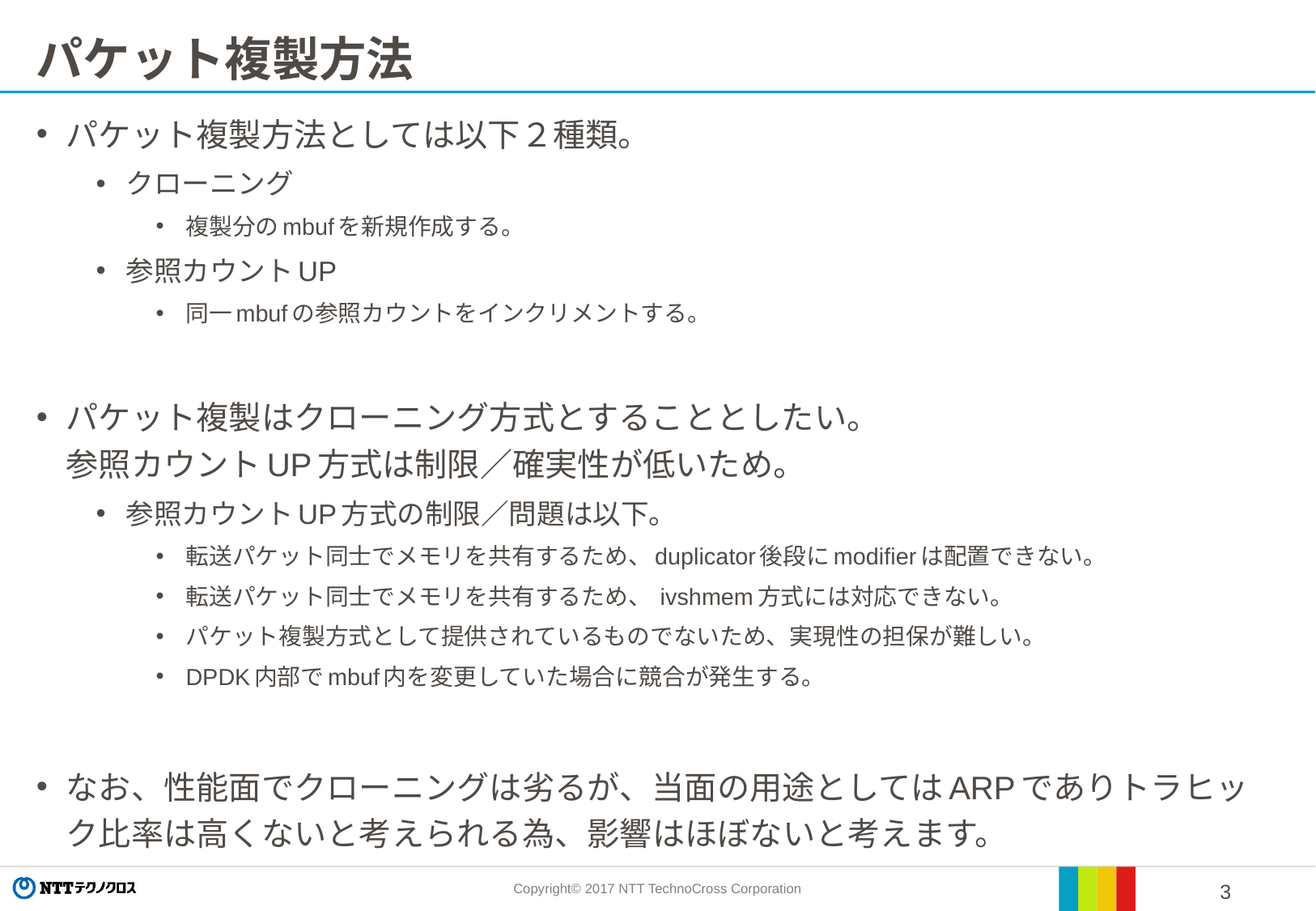

# パケット複製方法
パケット複製方法としては以下２種類。
クローニング
複製分のmbufを新規作成する。
参照カウントUP
同一mbufの参照カウントをインクリメントする。

パケット複製はクローニング方式とすることとしたい。
参照カウントUP方式は制限／確実性が低いため。
参照カウントUP方式の制限／問題は以下。
転送パケット同士でメモリを共有するため、duplicator後段にmodifierは配置できない。
転送パケット同士でメモリを共有するため、 ivshmem方式には対応できない。
パケット複製方式として提供されているものでないため、実現性の担保が難しい。
DPDK内部でmbuf内を変更していた場合に競合が発生する。

なお、性能面でクローニングは劣るが、当面の用途としてはARPでありトラヒック比率は高くないと考えられる為、影響はほぼないと考えます。